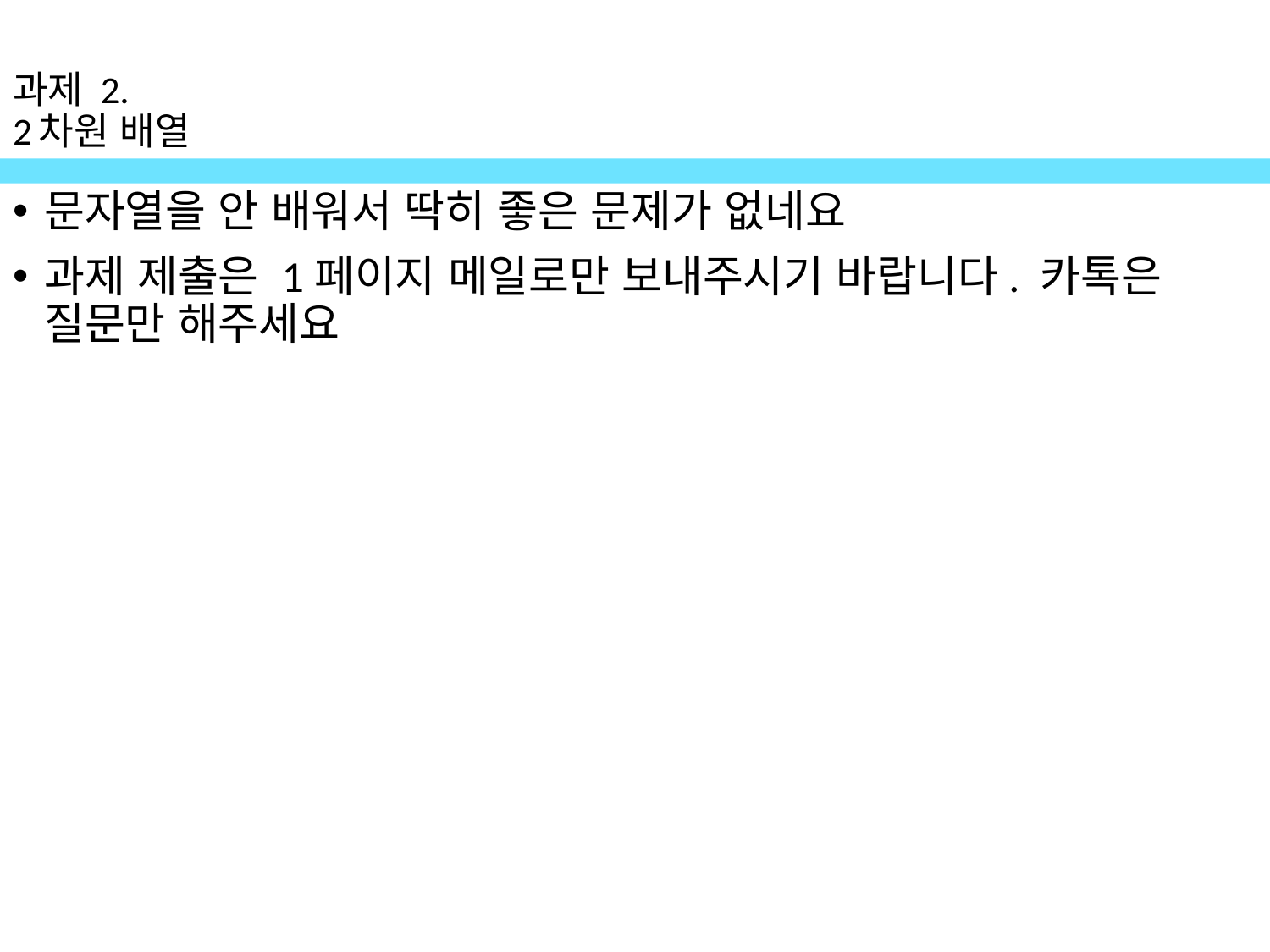

# 과제 2. 2차원 배열
문자열을 안 배워서 딱히 좋은 문제가 없네요
과제 제출은 1페이지 메일로만 보내주시기 바랍니다. 카톡은 질문만 해주세요